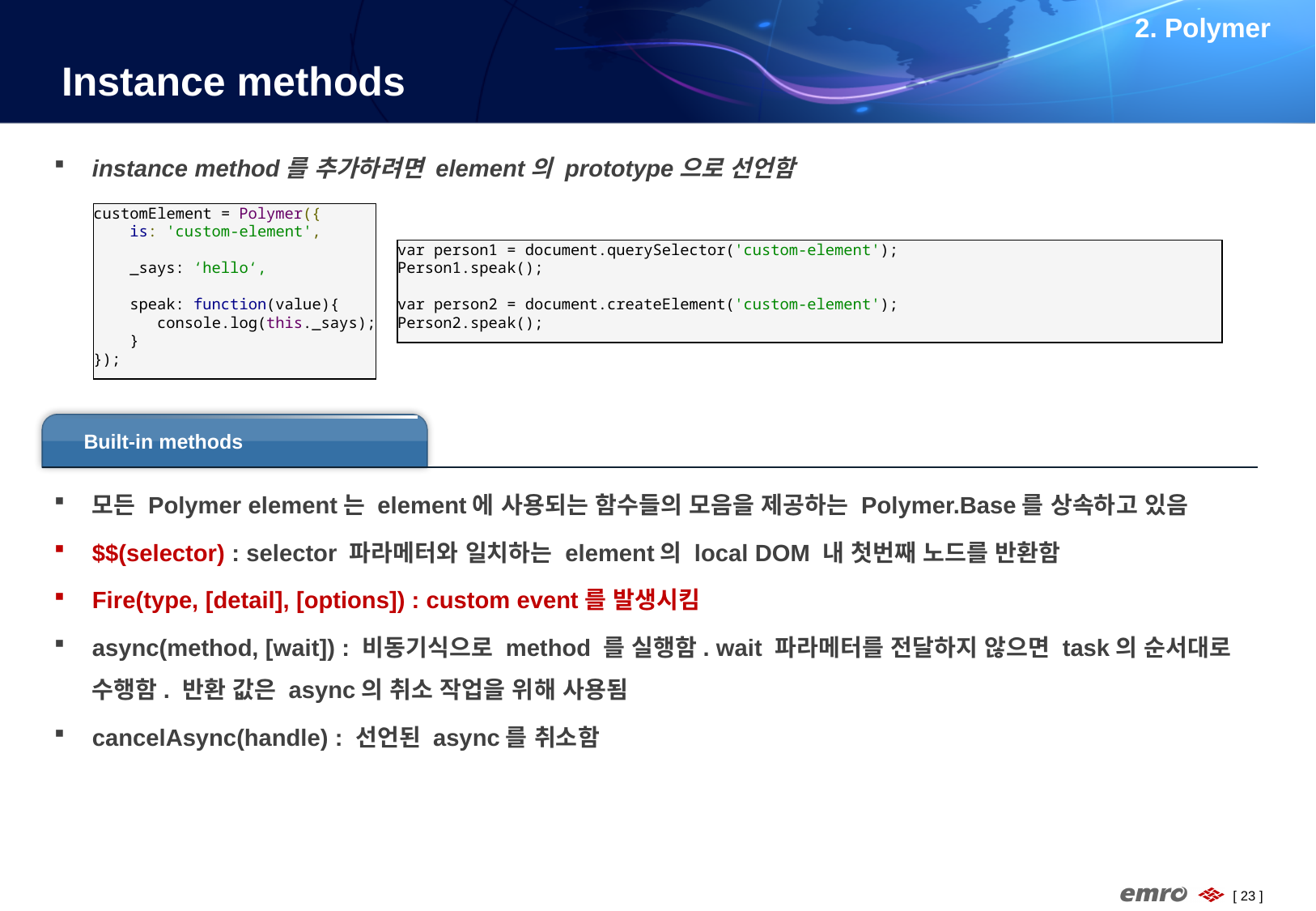

2. Polymer
# Instance methods
instance method를 추가하려면 element의 prototype으로 선언함
customElement = Polymer({
    is: 'custom-element',

    _says: ‘hello‘,

    speak: function(value){
       console.log(this._says);
    }
});
var person1 = document.querySelector('custom-element');
Person1.speak();

var person2 = document.createElement('custom-element');
Person2.speak();

Built-in methods
모든 Polymer element는 element에 사용되는 함수들의 모음을 제공하는 Polymer.Base를 상속하고 있음
$$(selector) : selector 파라메터와 일치하는 element의 local DOM 내 첫번째 노드를 반환함
Fire(type, [detail], [options]) : custom event를 발생시킴
async(method, [wait]) : 비동기식으로 method 를 실행함. wait 파라메터를 전달하지 않으면 task의 순서대로 수행함. 반환 값은 async의 취소 작업을 위해 사용됨
cancelAsync(handle) : 선언된 async를 취소함